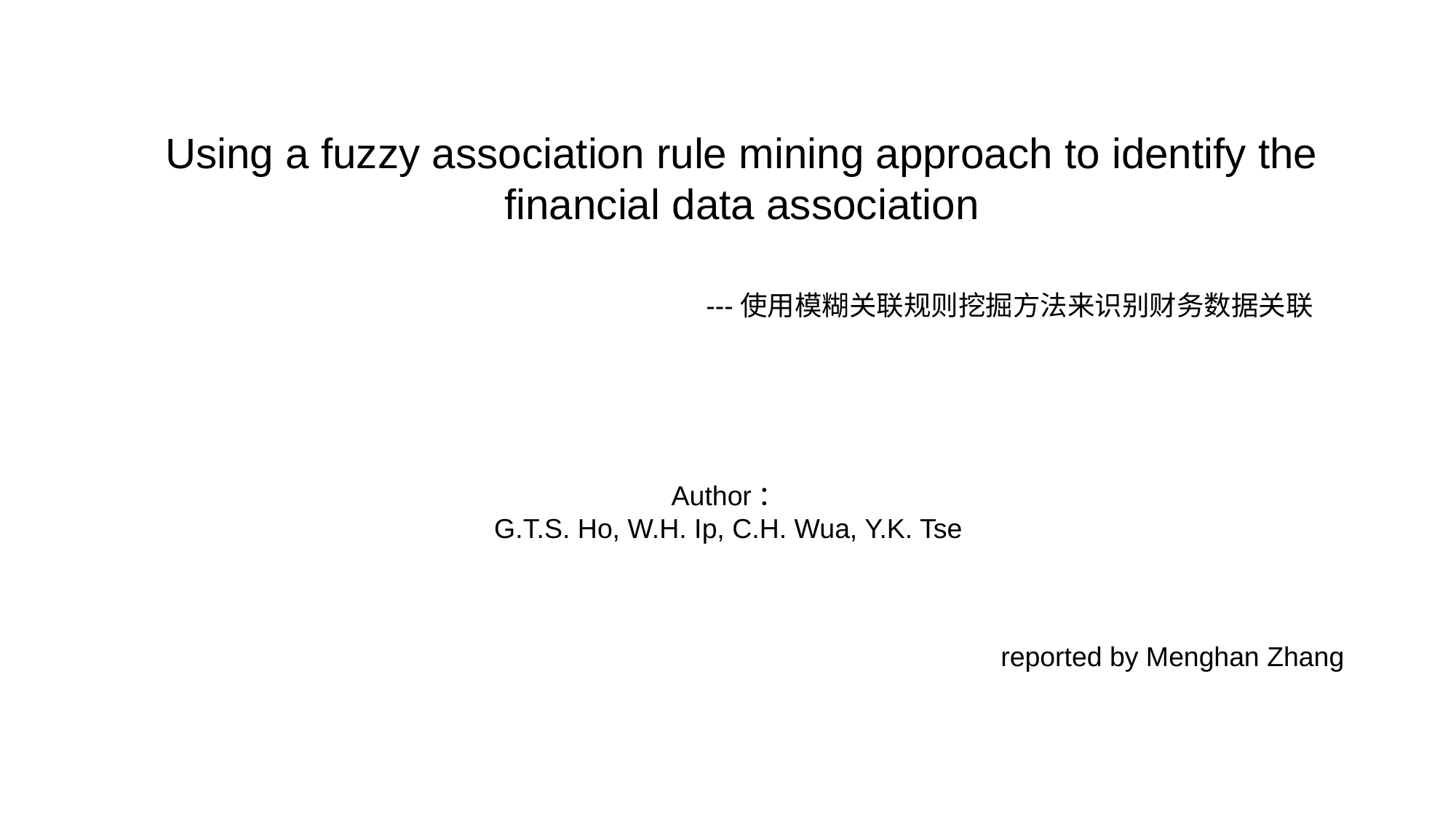

Using a fuzzy association rule mining approach to identify the financial data association
---使用模糊关联规则挖掘方法来识别财务数据关联
Author：
G.T.S. Ho, W.H. Ip, C.H. Wua, Y.K. Tse
reported by Menghan Zhang